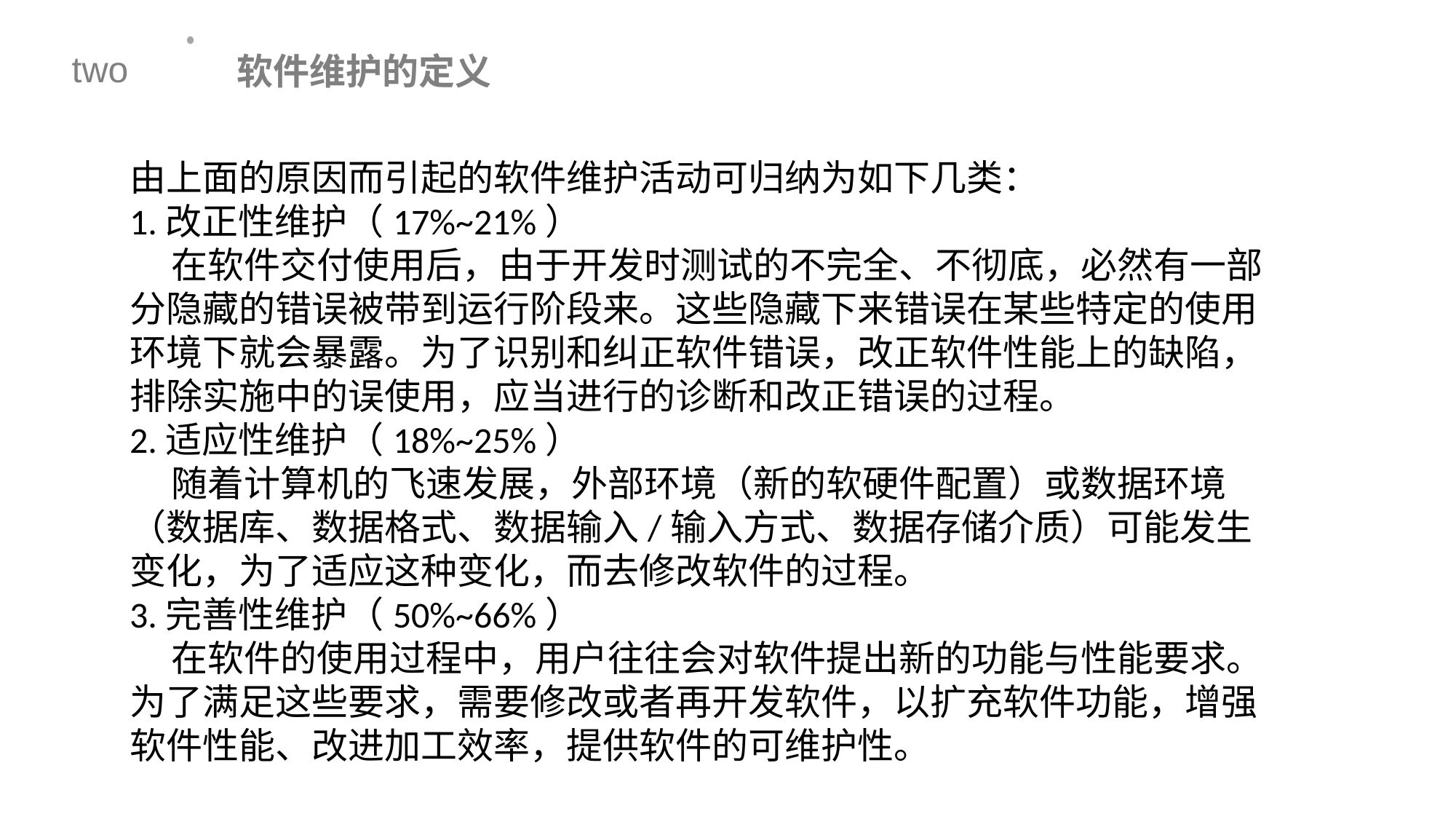

软件维护的定义

two
由上面的原因而引起的软件维护活动可归纳为如下几类：
1.改正性维护（17%~21%）
    在软件交付使用后，由于开发时测试的不完全、不彻底，必然有一部分隐藏的错误被带到运行阶段来。这些隐藏下来错误在某些特定的使用环境下就会暴露。为了识别和纠正软件错误，改正软件性能上的缺陷，排除实施中的误使用，应当进行的诊断和改正错误的过程。
2.适应性维护（18%~25%）
    随着计算机的飞速发展，外部环境（新的软硬件配置）或数据环境（数据库、数据格式、数据输入/输入方式、数据存储介质）可能发生变化，为了适应这种变化，而去修改软件的过程。
3.完善性维护（50%~66%）
    在软件的使用过程中，用户往往会对软件提出新的功能与性能要求。为了满足这些要求，需要修改或者再开发软件，以扩充软件功能，增强软件性能、改进加工效率，提供软件的可维护性。